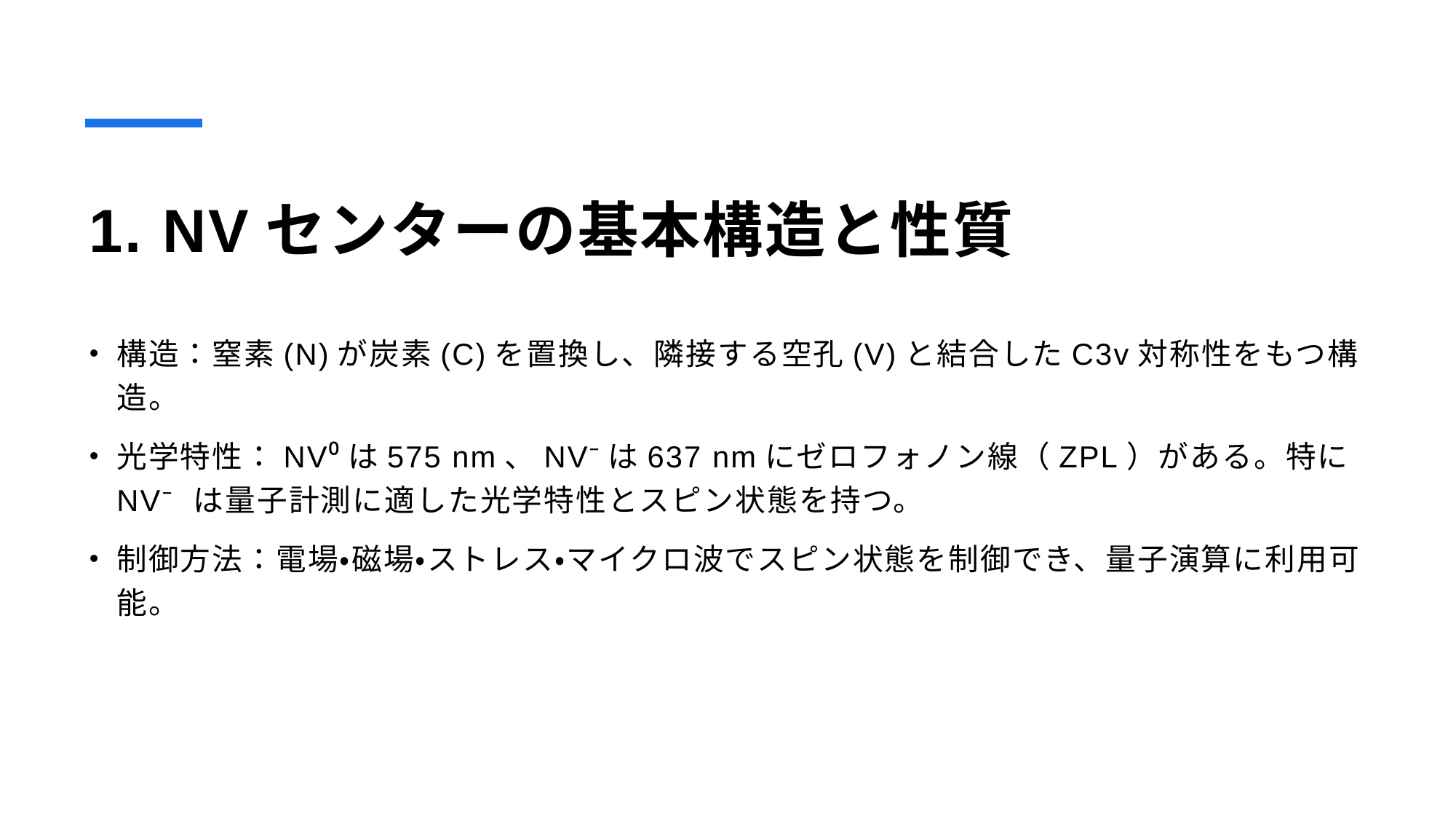

# 1. NVセンターの基本構造と性質
構造：窒素(N)が炭素(C)を置換し、隣接する空孔(V)と結合したC3v対称性をもつ構造。
光学特性：NV⁰は575 nm、NV⁻は637 nmにゼロフォノン線（ZPL）がある。特にNV⁻は量子計測に適した光学特性とスピン状態を持つ。
制御方法：電場・磁場・ストレス・マイクロ波でスピン状態を制御でき、量子演算に利用可能。